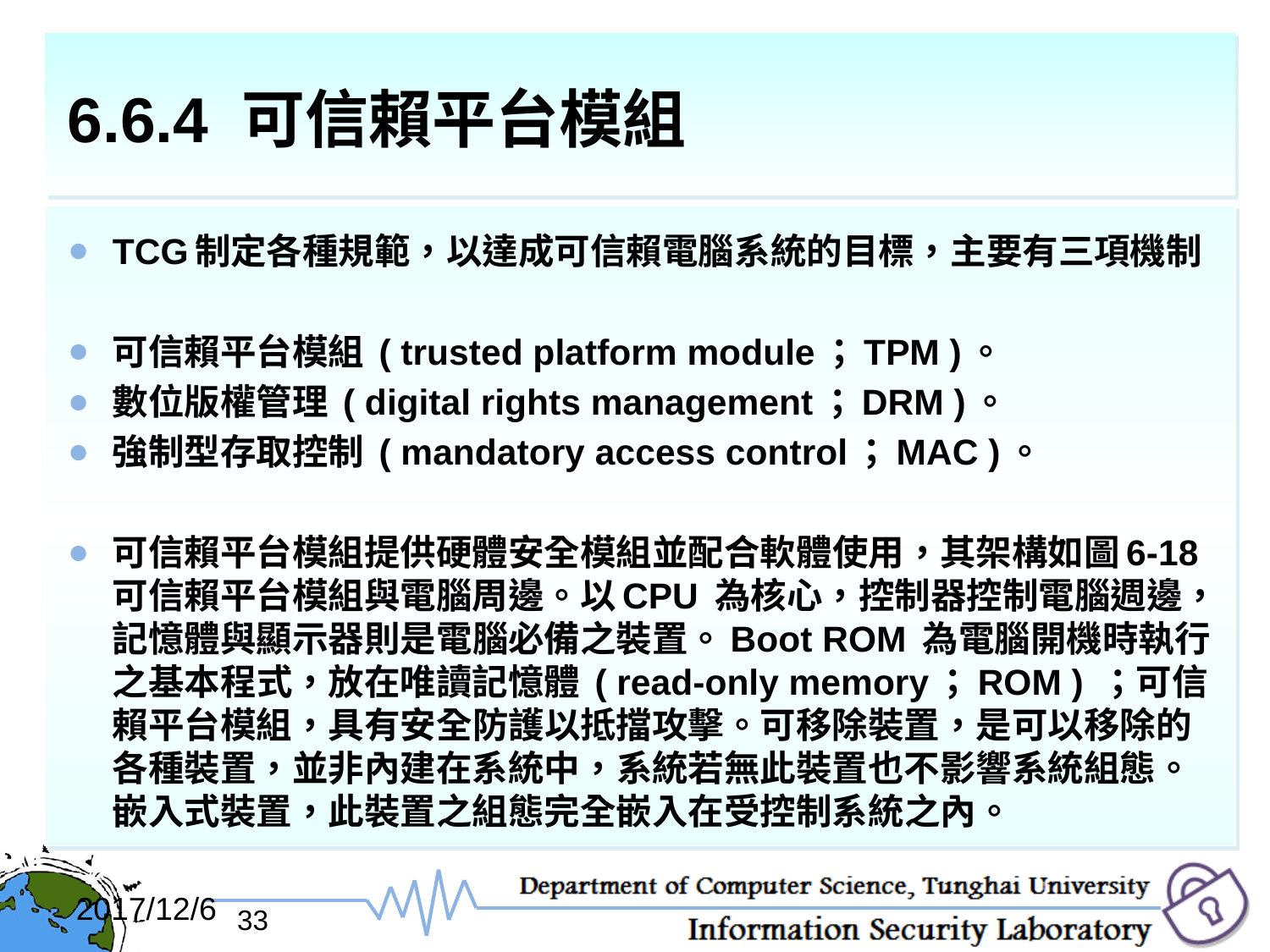

# 6.6.4 可信賴平台模組
TCG制定各種規範，以達成可信賴電腦系統的目標，主要有三項機制

可信賴平台模組 ( trusted platform module；TPM )。
數位版權管理 ( digital rights management；DRM )。
強制型存取控制 ( mandatory access control；MAC )。

可信賴平台模組提供硬體安全模組並配合軟體使用，其架構如圖6-18可信賴平台模組與電腦周邊。以CPU 為核心，控制器控制電腦週邊，記憶體與顯示器則是電腦必備之裝置。Boot ROM 為電腦開機時執行之基本程式，放在唯讀記憶體 ( read-only memory；ROM ) ；可信賴平台模組，具有安全防護以抵擋攻擊。可移除裝置，是可以移除的各種裝置，並非內建在系統中，系統若無此裝置也不影響系統組態。嵌入式裝置，此裝置之組態完全嵌入在受控制系統之內。
2017/12/6
33